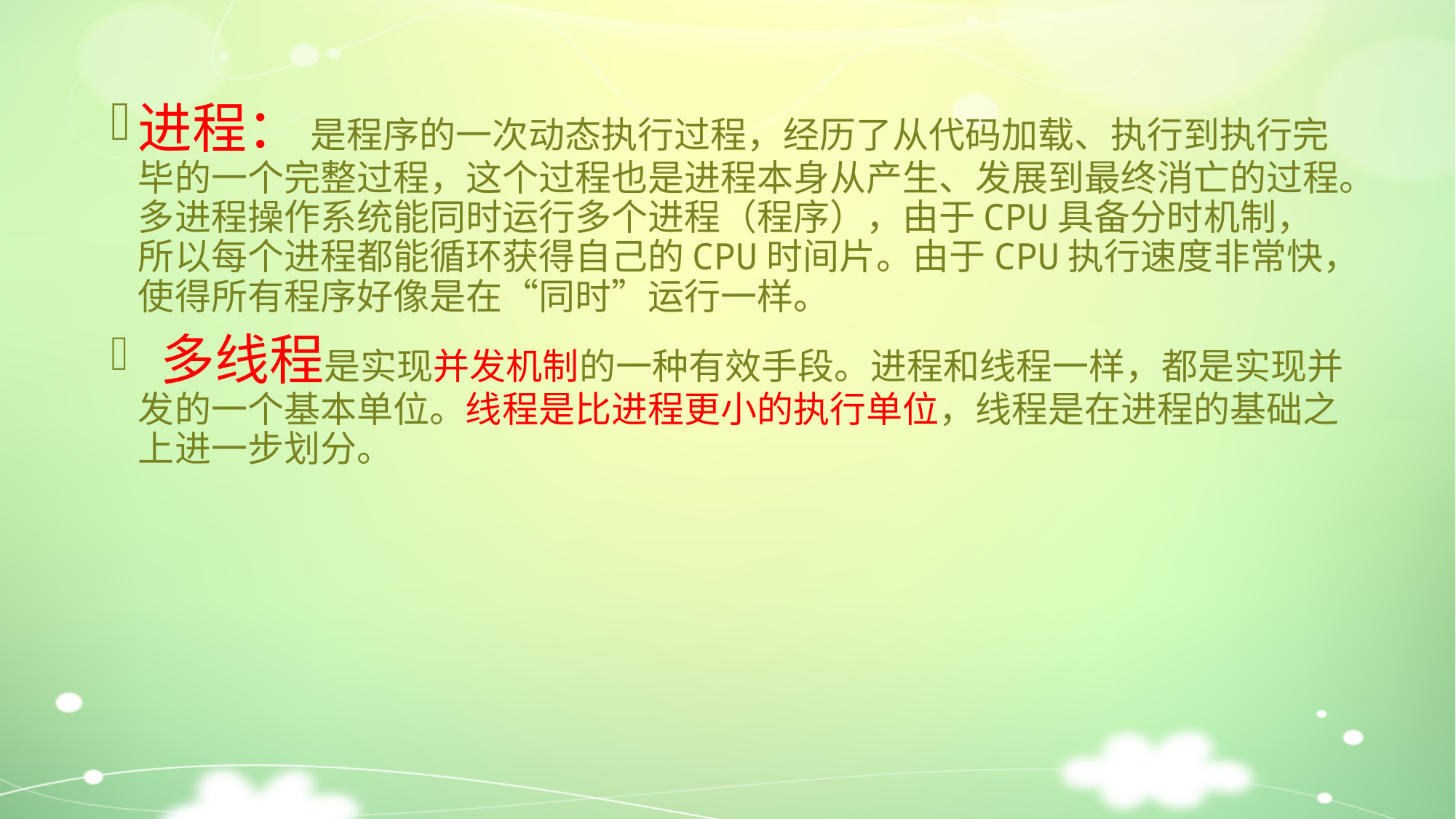

进程： 是程序的一次动态执行过程，经历了从代码加载、执行到执行完毕的一个完整过程，这个过程也是进程本身从产生、发展到最终消亡的过程。多进程操作系统能同时运行多个进程（程序），由于CPU具备分时机制，所以每个进程都能循环获得自己的CPU时间片。由于CPU执行速度非常快，使得所有程序好像是在“同时”运行一样。
 多线程是实现并发机制的一种有效手段。进程和线程一样，都是实现并发的一个基本单位。线程是比进程更小的执行单位，线程是在进程的基础之上进一步划分。